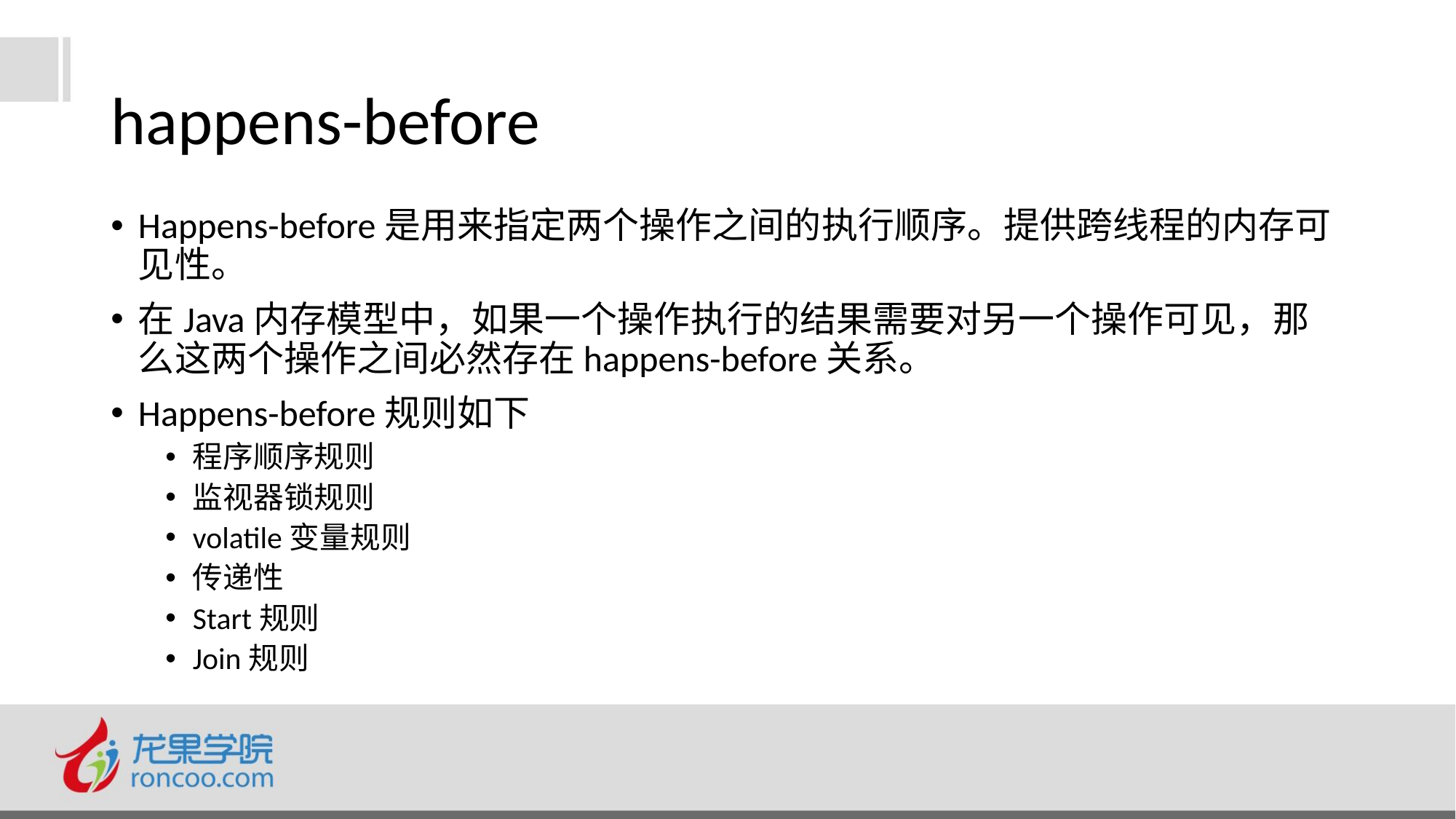

# happens-before
Happens-before是用来指定两个操作之间的执行顺序。提供跨线程的内存可见性。
在Java内存模型中，如果一个操作执行的结果需要对另一个操作可见，那么这两个操作之间必然存在happens-before关系。
Happens-before规则如下
程序顺序规则
监视器锁规则
volatile变量规则
传递性
Start规则
Join规则